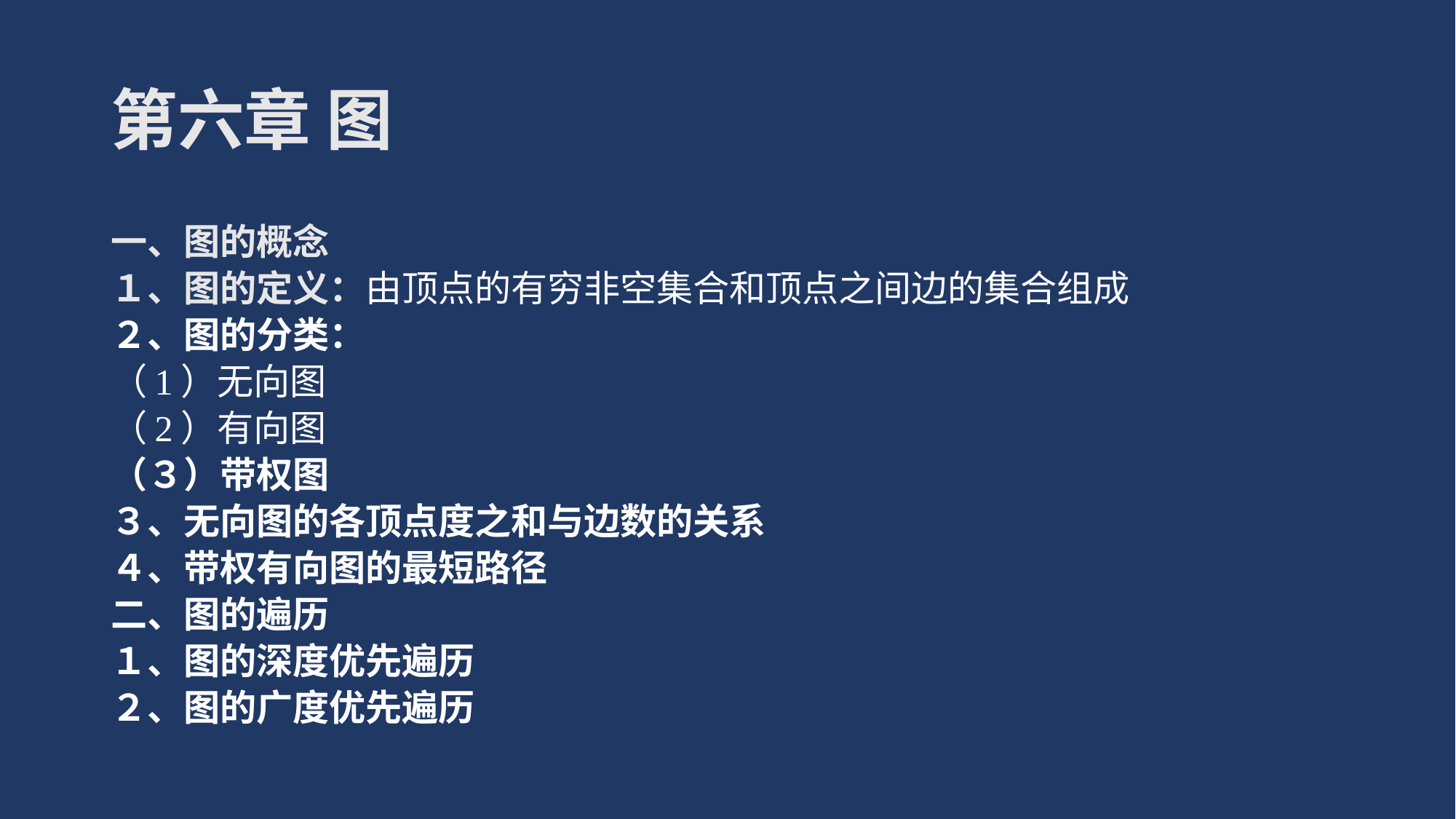

# 第六章 图
一、图的概念
１、图的定义：由顶点的有穷非空集合和顶点之间边的集合组成
２、图的分类：
（1）无向图
（2）有向图
（３）带权图
３、无向图的各顶点度之和与边数的关系
４、带权有向图的最短路径
二、图的遍历
１、图的深度优先遍历
２、图的广度优先遍历